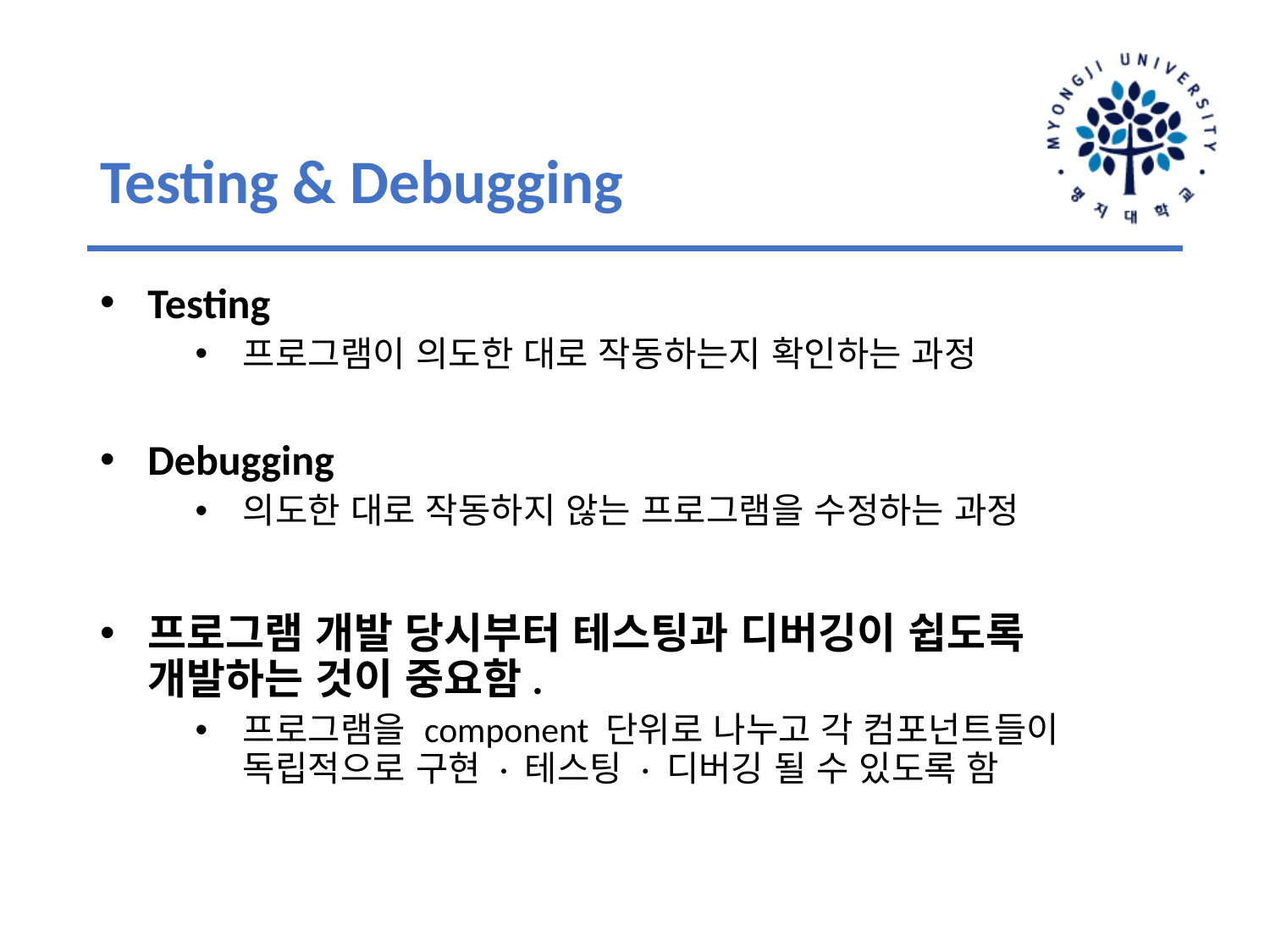

# Testing & Debugging
Testing
프로그램이 의도한 대로 작동하는지 확인하는 과정

Debugging
의도한 대로 작동하지 않는 프로그램을 수정하는 과정

프로그램 개발 당시부터 테스팅과 디버깅이 쉽도록 개발하는 것이 중요함.
프로그램을 component 단위로 나누고 각 컴포넌트들이 독립적으로 구현 · 테스팅 · 디버깅 될 수 있도록 함